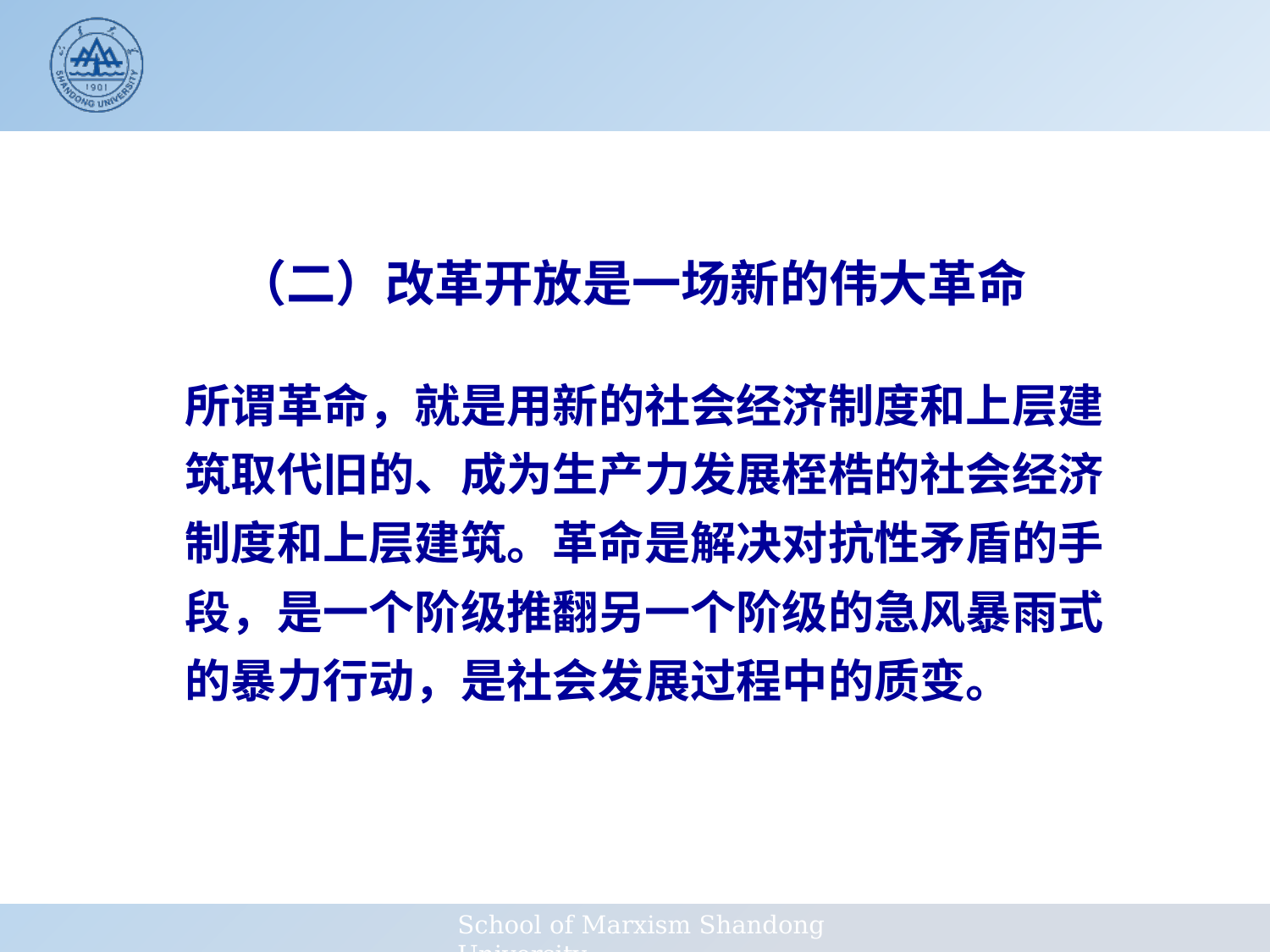

（二）改革开放是一场新的伟大革命
所谓革命，就是用新的社会经济制度和上层建筑取代旧的、成为生产力发展桎梏的社会经济制度和上层建筑。革命是解决对抗性矛盾的手段，是一个阶级推翻另一个阶级的急风暴雨式的暴力行动，是社会发展过程中的质变。